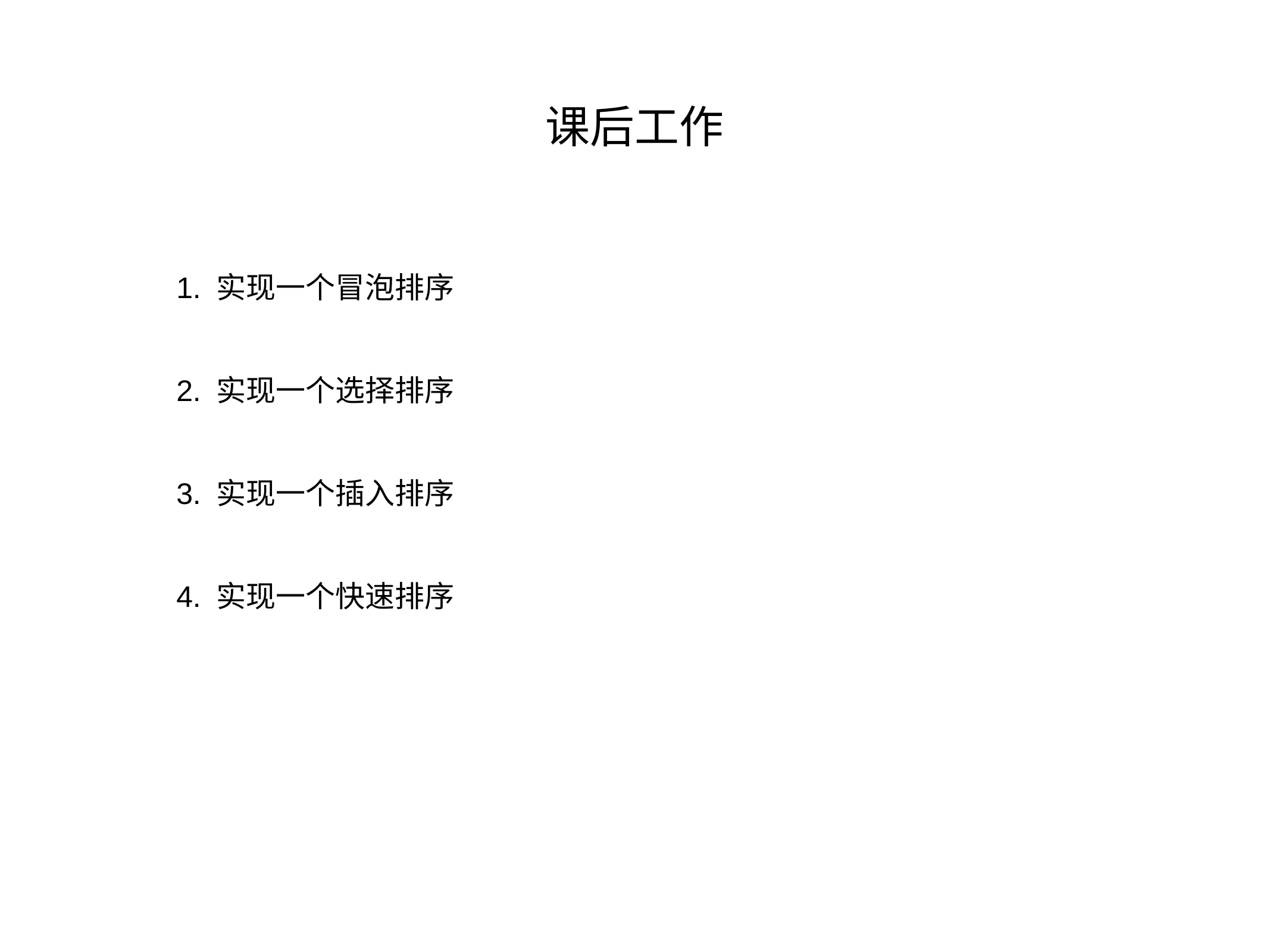

课后工作
1. 实现一个冒泡排序
2. 实现一个选择排序
3. 实现一个插入排序
4. 实现一个快速排序